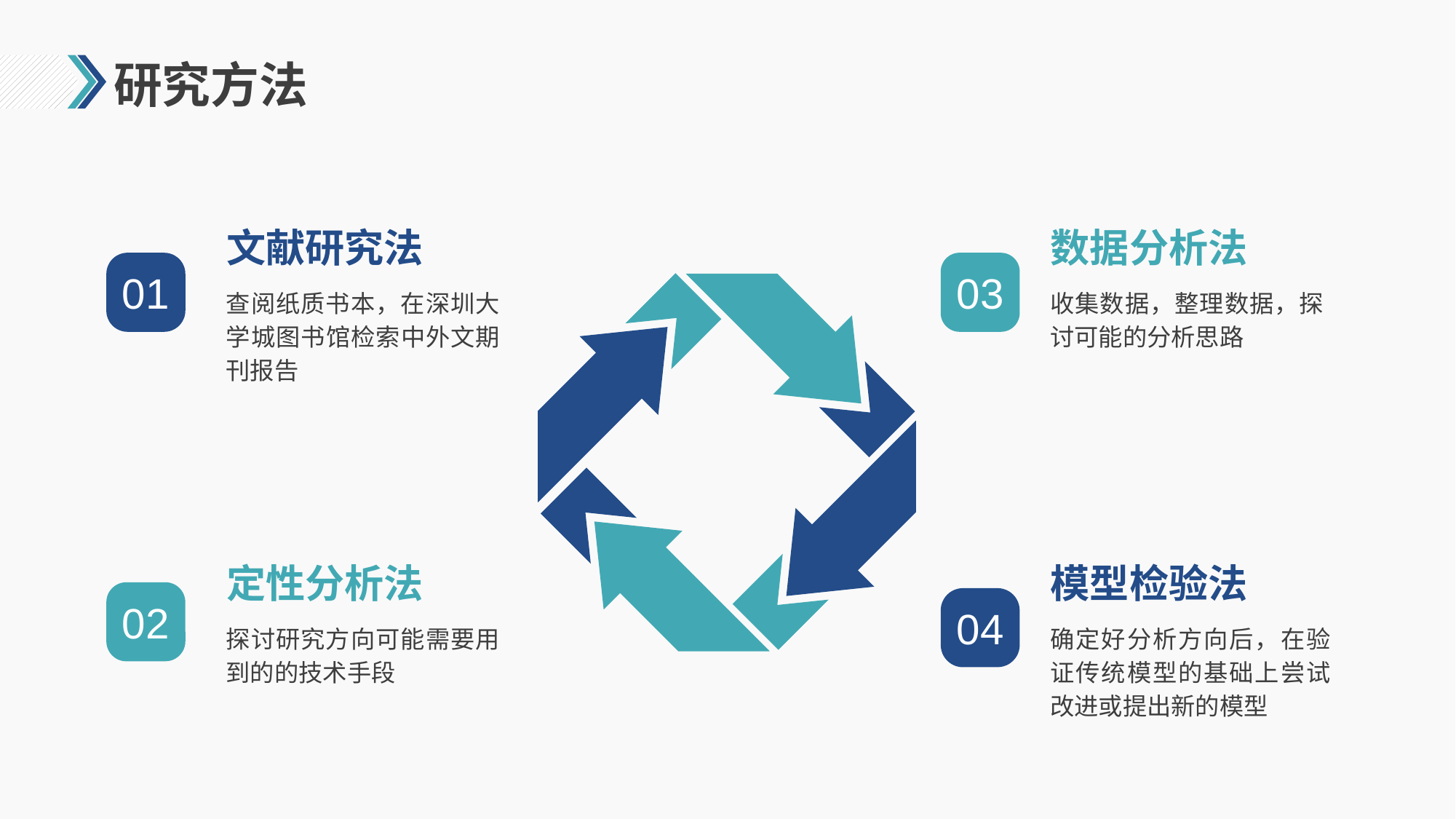

# 研究方法

文献研究法
数据分析法
01
03
查阅纸质书本，在深圳大学城图书馆检索中外文期刊报告
收集数据，整理数据，探讨可能的分析思路

定性分析法
模型检验法
02
04
探讨研究方向可能需要用到的的技术手段
确定好分析方向后，在验证传统模型的基础上尝试改进或提出新的模型